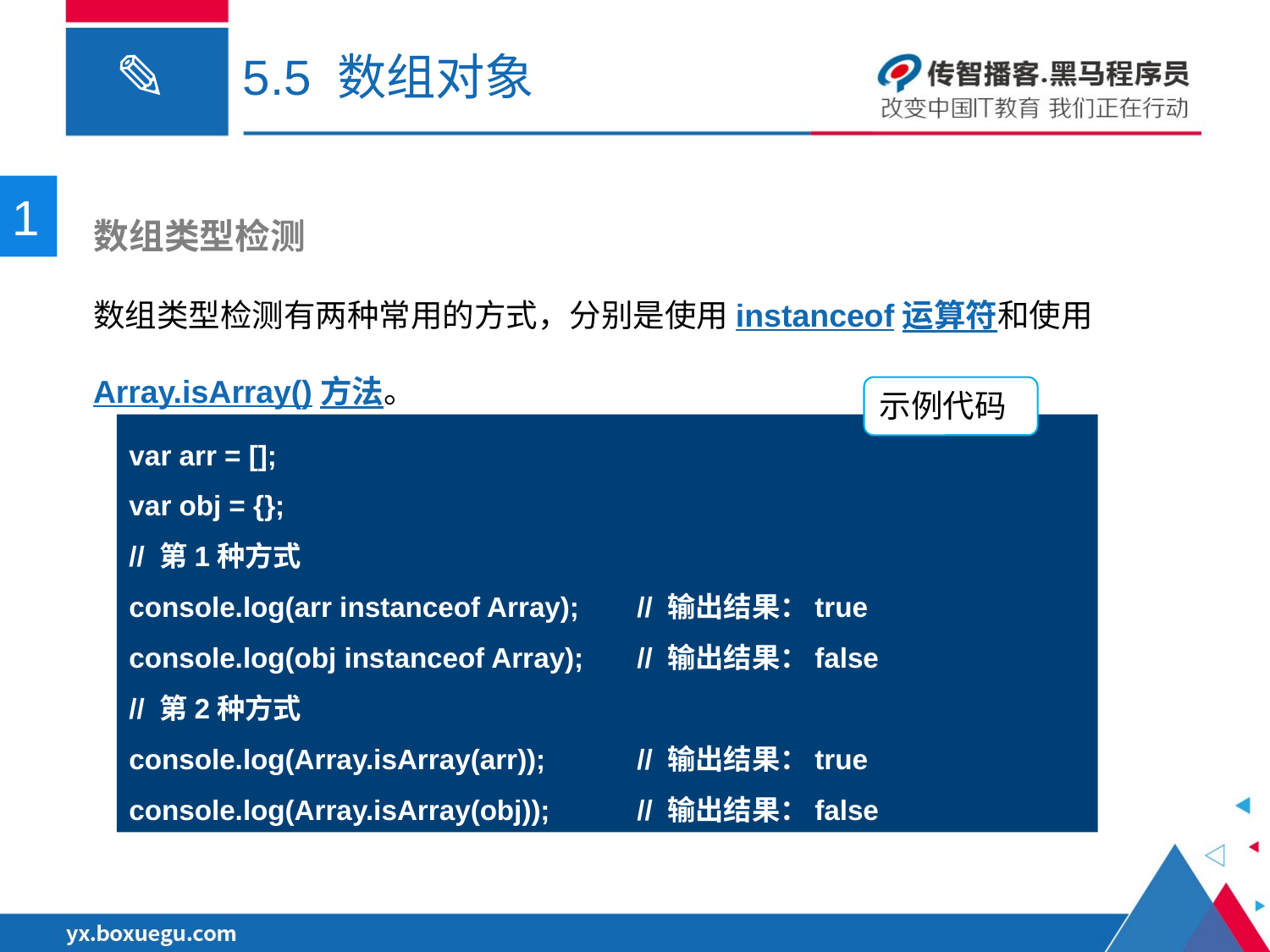

# 5.5 数组对象

1
  数组类型检测
数组类型检测有两种常用的方式，分别是使用instanceof运算符和使用Array.isArray()方法。
示例代码
var arr = [];
var obj = {};
// 第1种方式
console.log(arr instanceof Array);	// 输出结果：true
console.log(obj instanceof Array);	// 输出结果：false
// 第2种方式
console.log(Array.isArray(arr));	// 输出结果：true
console.log(Array.isArray(obj));	// 输出结果：false